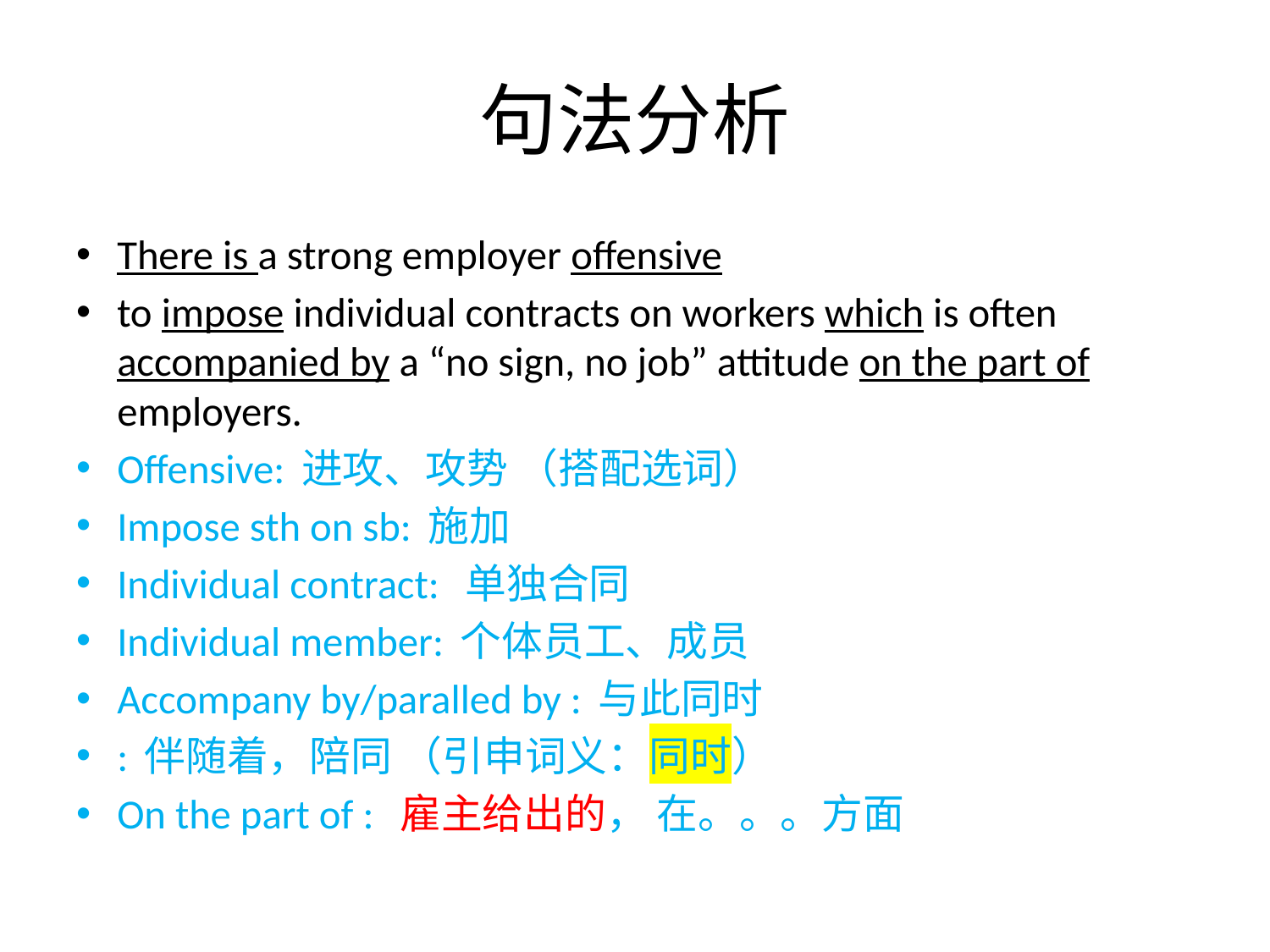

# 句法分析
There is a strong employer offensive
to impose individual contracts on workers which is often accompanied by a “no sign, no job” attitude on the part of employers.
Offensive: 进攻、攻势 （搭配选词）
Impose sth on sb: 施加
Individual contract:  单独合同
Individual member: 个体员工、成员
Accompany by/paralled by : 与此同时
: 伴随着，陪同 （引申词义：同时）
On the part of :  雇主给出的， 在。。。方面